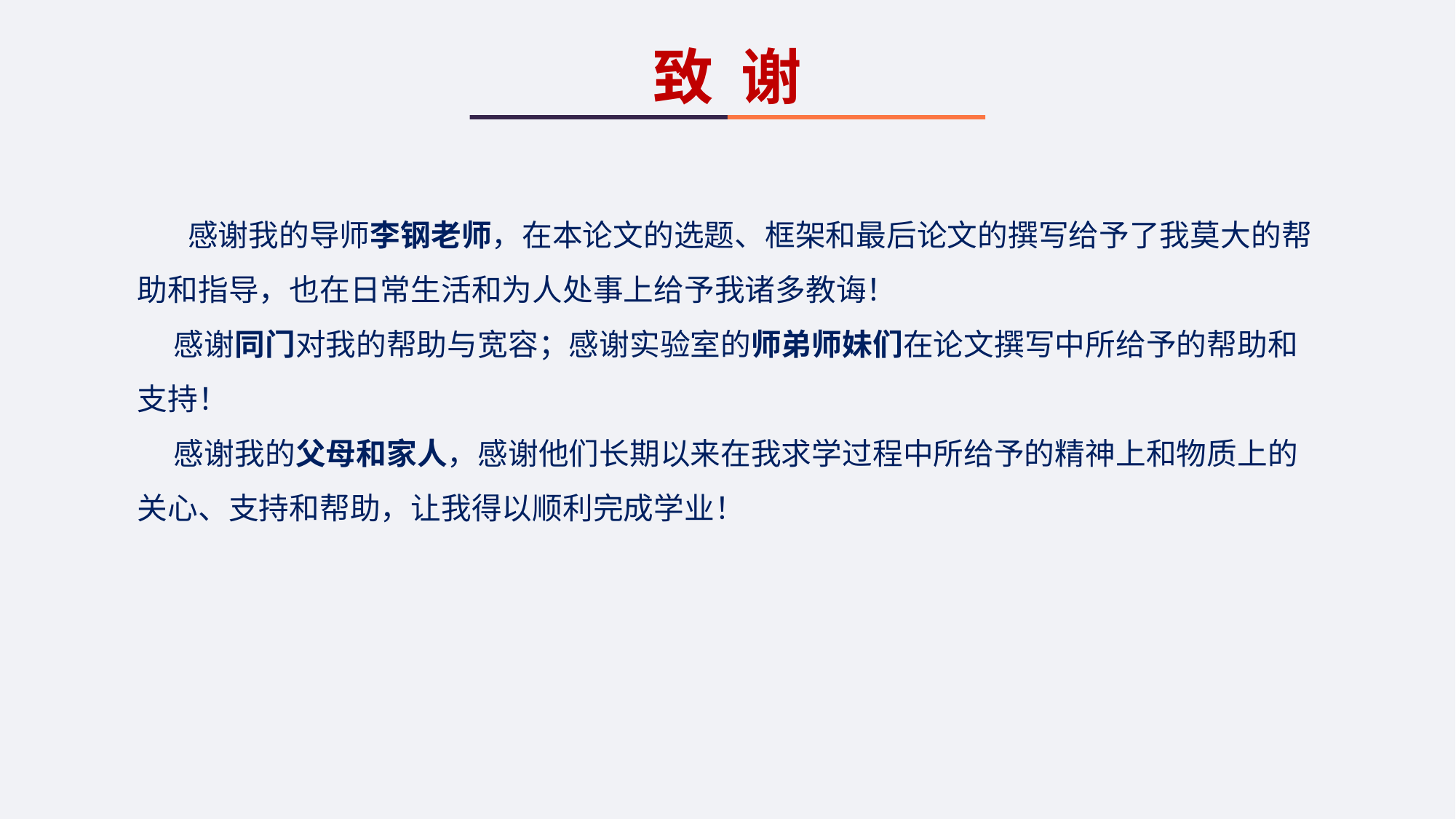

# 致  谢
 感谢我的导师李钢老师，在本论文的选题、框架和最后论文的撰写给予了我莫大的帮助和指导，也在日常生活和为人处事上给予我诸多教诲！
感谢同门对我的帮助与宽容；感谢实验室的师弟师妹们在论文撰写中所给予的帮助和支持！
感谢我的父母和家人，感谢他们长期以来在我求学过程中所给予的精神上和物质上的关心、支持和帮助，让我得以顺利完成学业！